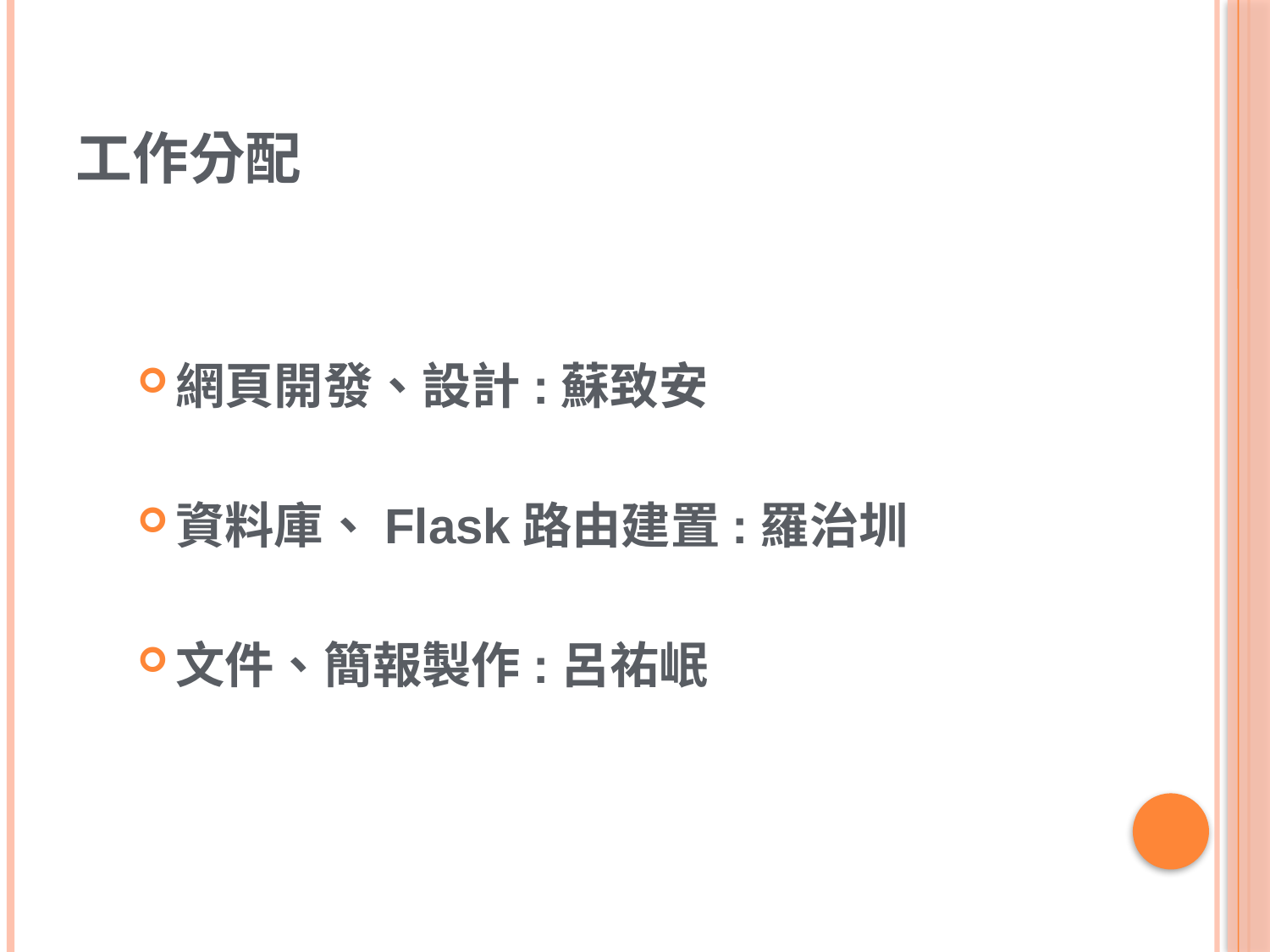

# 工作分配

網頁開發、設計:蘇致安

資料庫、Flask路由建置:羅治圳

文件、簡報製作:呂祐岷